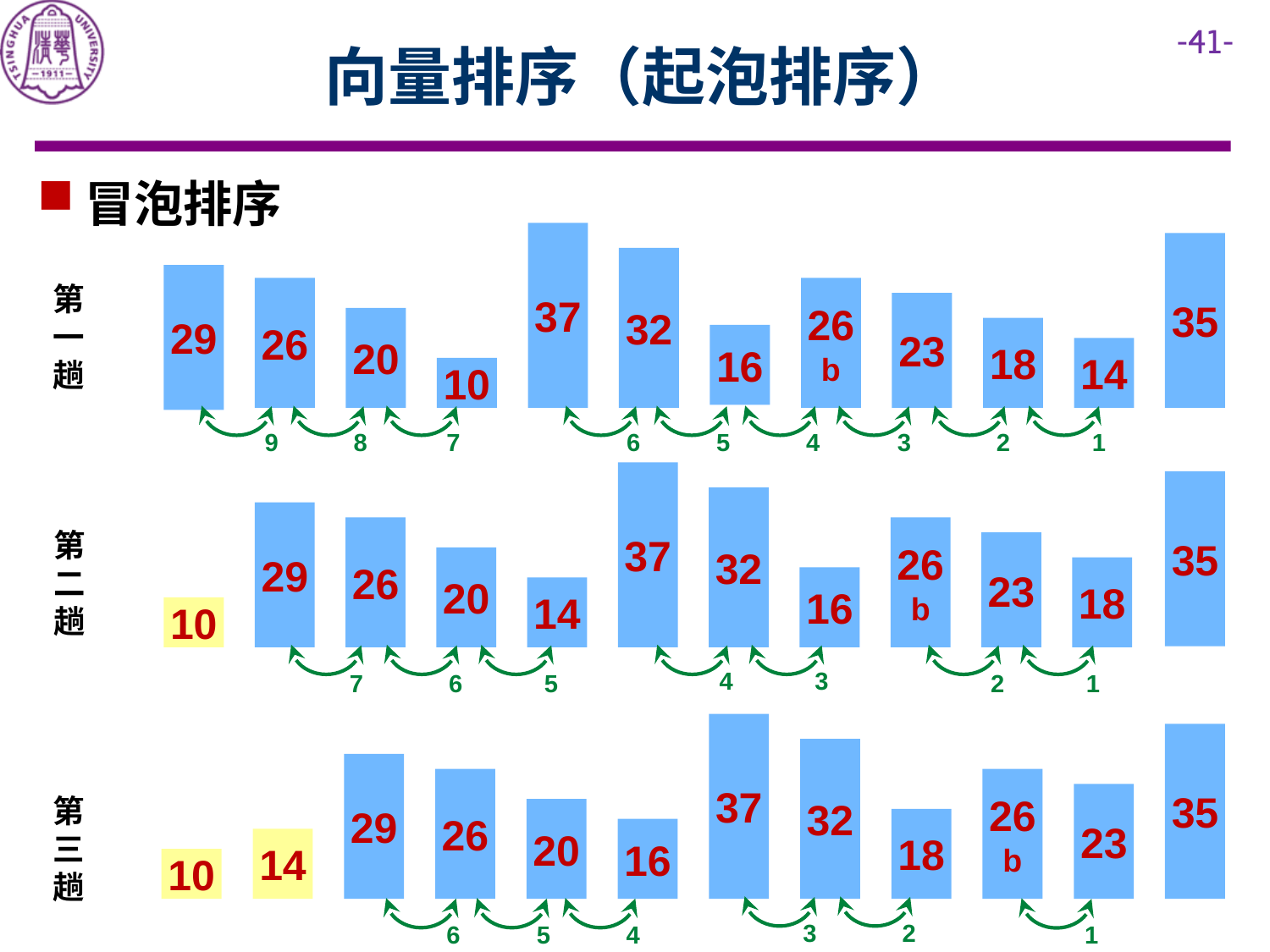

# 向量排序（起泡排序）
冒泡排序
37
35
32
29
第一趟
26
26
b
23
20
18
16
14
10

9
8
7
6
5
4
3
2
1
37
35
32
29
26
26
b
第二趟
23
20
18
16
14
10

4
3
7
6
5
2
1
37
35
32
29
26
26
b
23
第三趟
20
18
16
14
10

3
2
6
5
4
1